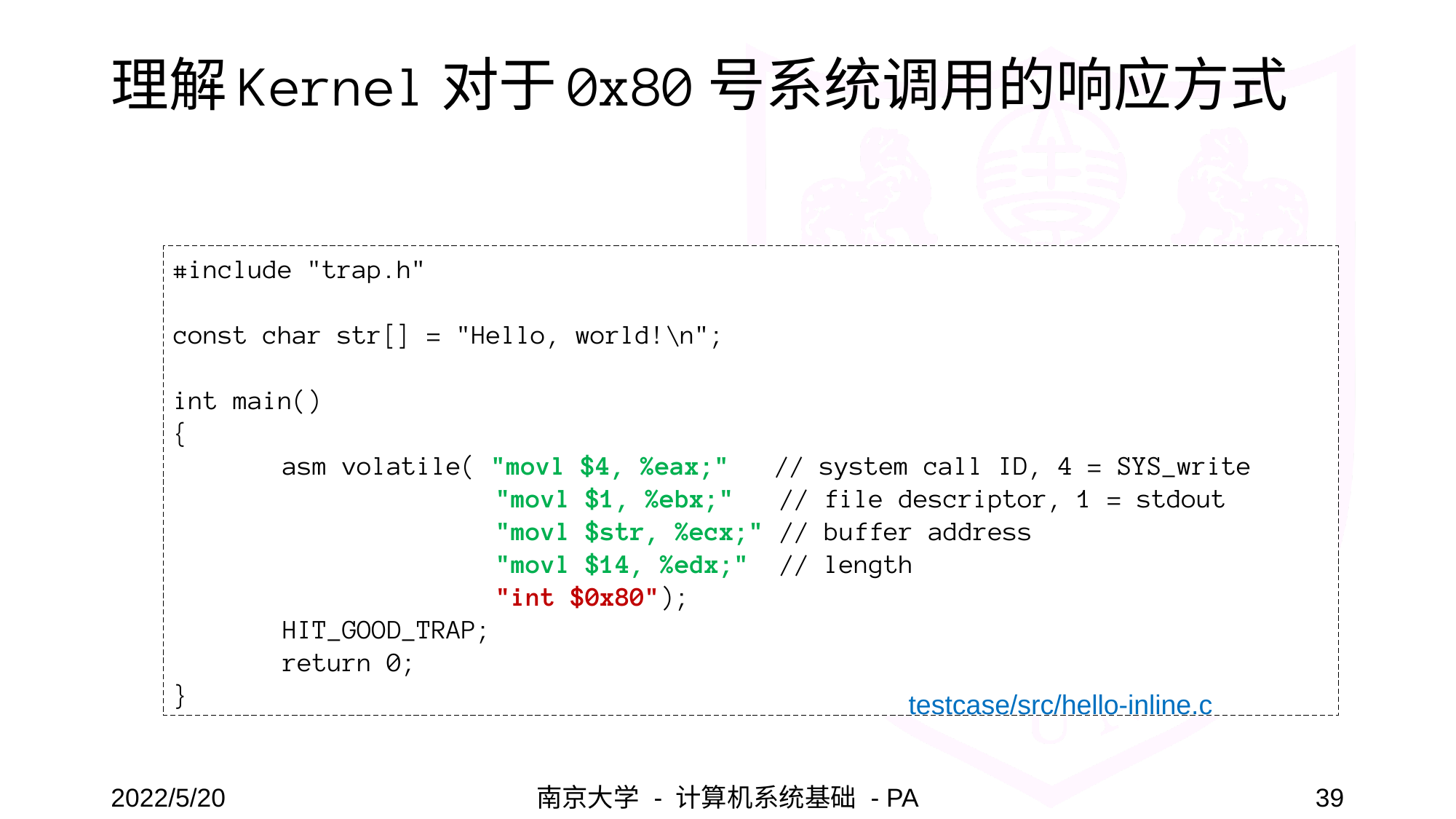

# 理解Kernel对于0x80号系统调用的响应方式
#include "trap.h"

const char str[] = "Hello, world!\n";

int main()
{
	asm volatile( "movl $4, %eax;"   // system call ID, 4 = SYS_write
	   	       "movl $1, %ebx;"   // file descriptor, 1 = stdout
		       "movl $str, %ecx;" // buffer address
		       "movl $14, %edx;"  // length
		       "int $0x80");
	HIT_GOOD_TRAP;
	return 0;
}
testcase/src/hello-inline.c
2022/5/20
南京大学 - 计算机系统基础 - PA
39